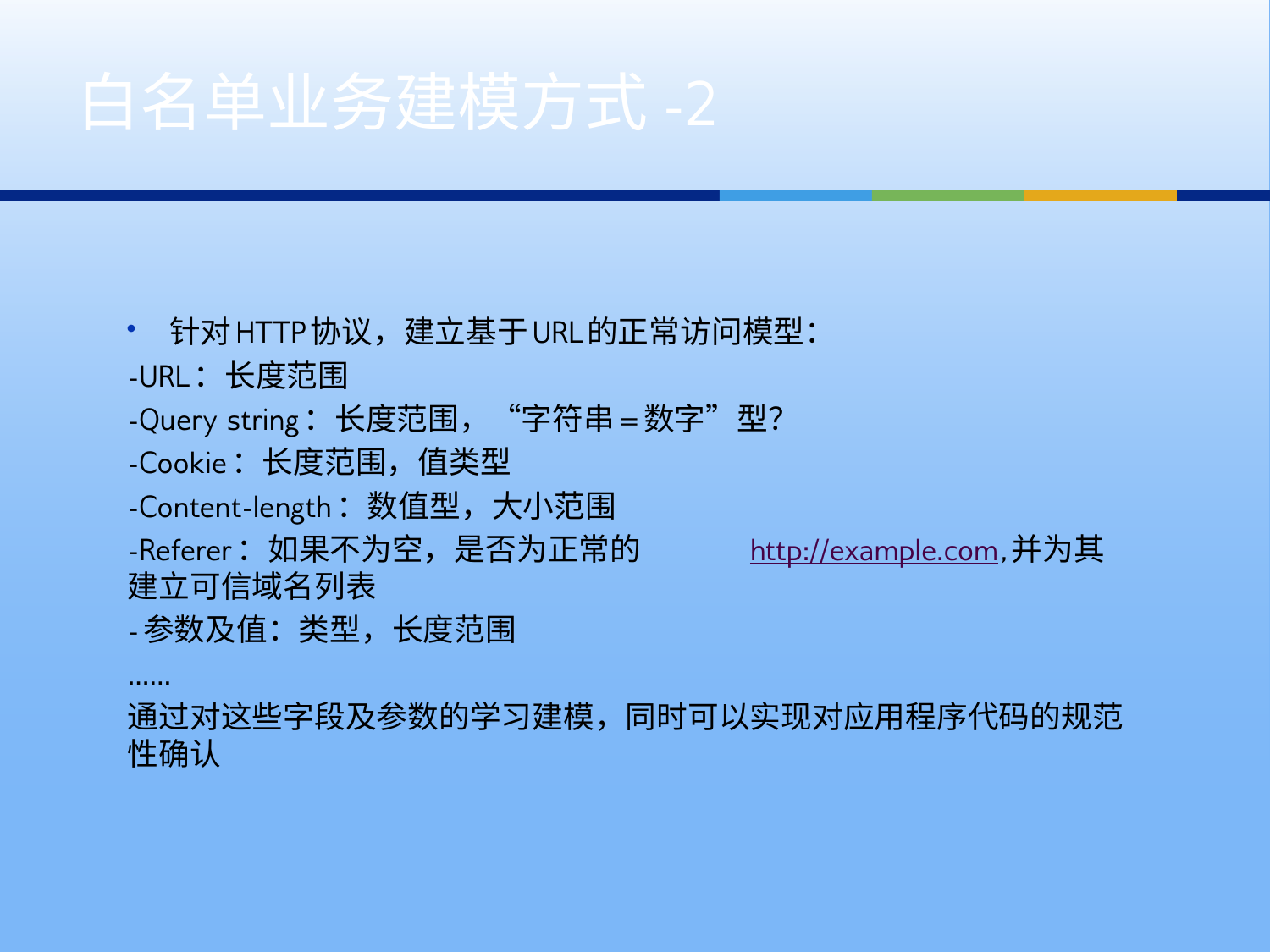

# 白名单业务建模方式-2
针对HTTP协议，建立基于URL的正常访问模型：
-URL：长度范围
-Query string：长度范围，“字符串=数字”型？
-Cookie：长度范围，值类型
-Content-length：数值型，大小范围
-Referer：如果不为空，是否为正常的               http://example.com,并为其建立可信域名列表
-参数及值：类型，长度范围
……
通过对这些字段及参数的学习建模，同时可以实现对应用程序代码的规范性确认